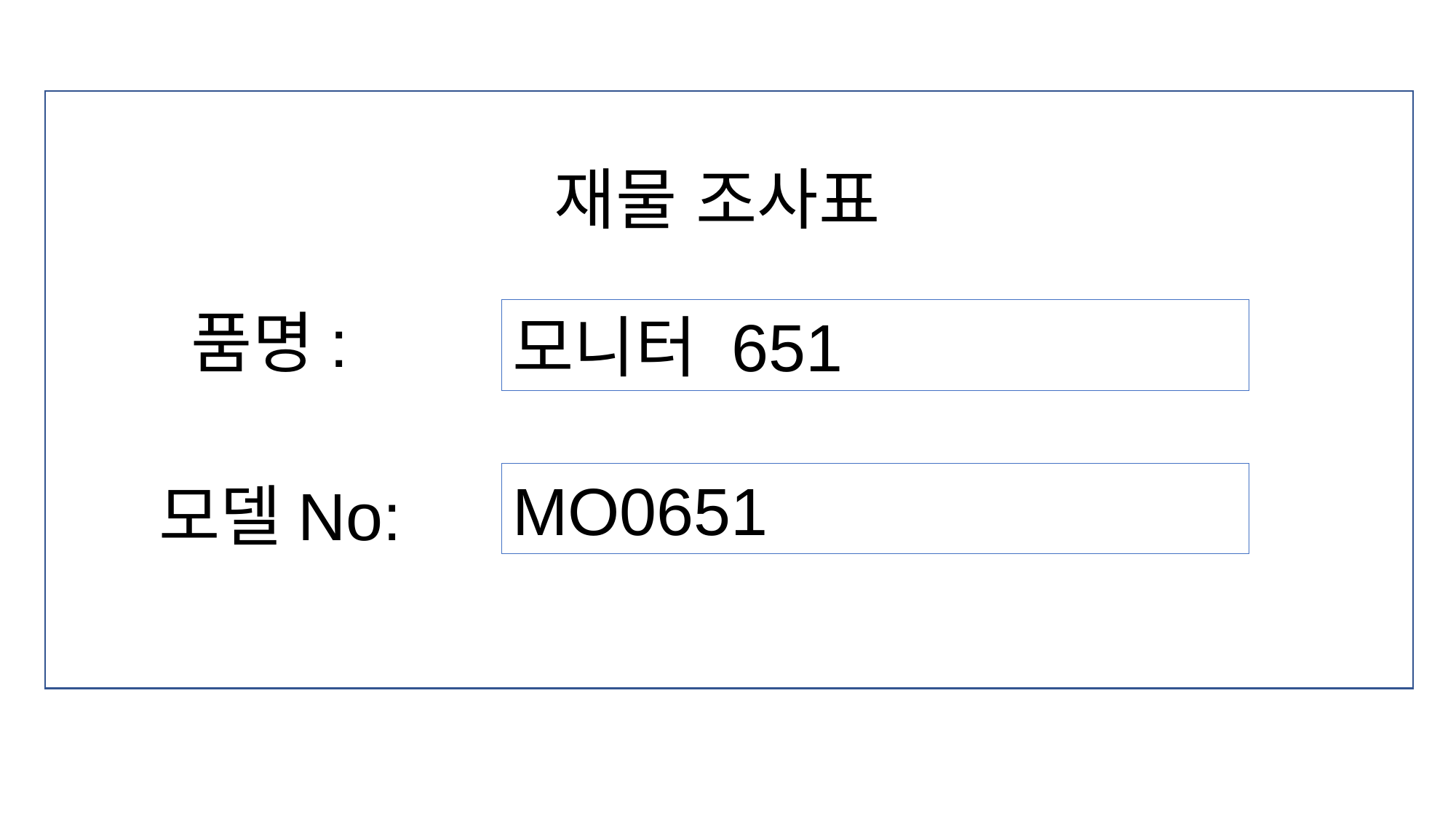

재물 조사표
품명:
모니터 651
MO0651
모델No: